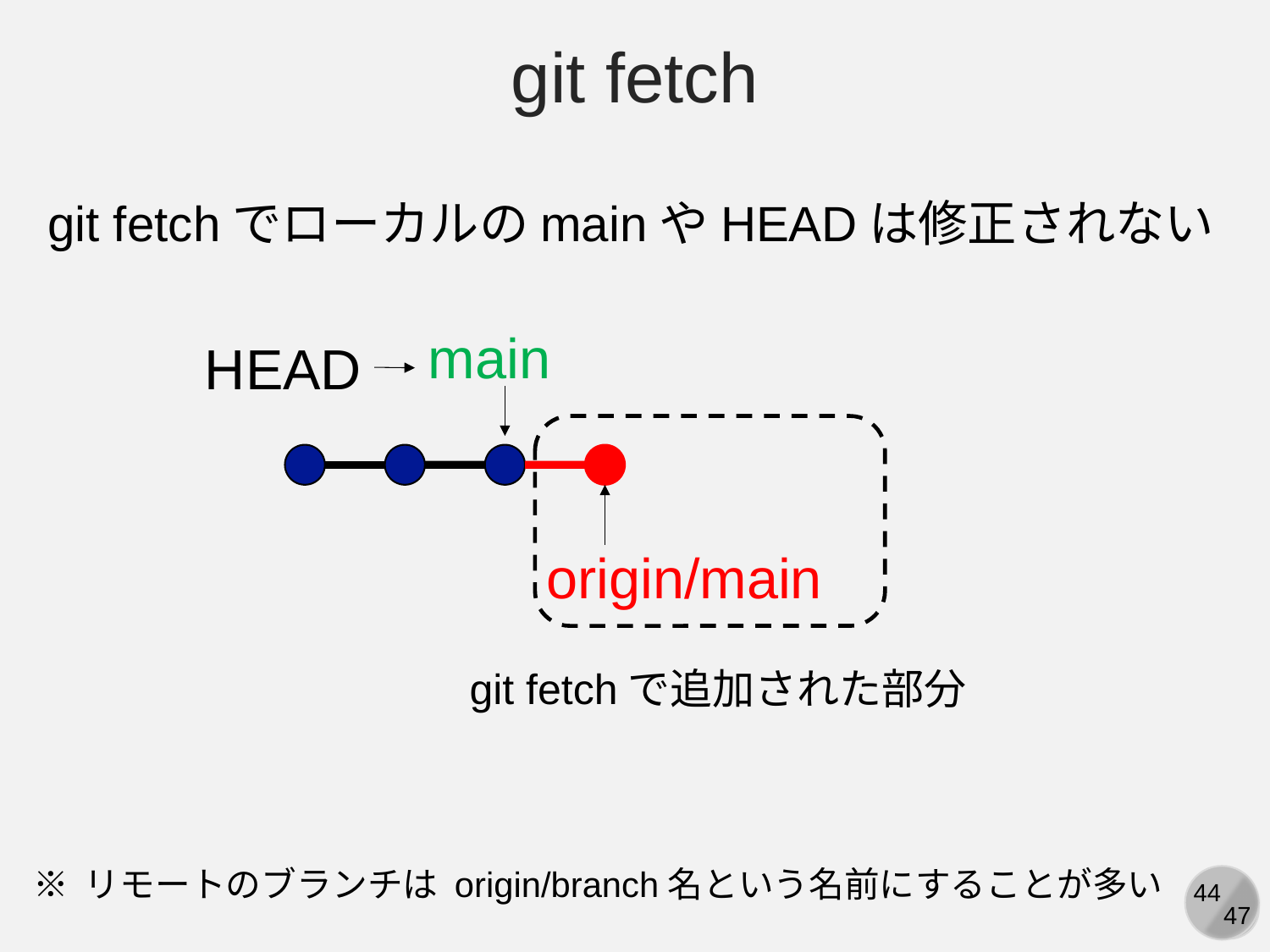

git fetch
git fetchでローカルのmainやHEADは修正されない
main
HEAD

origin/main
git fetchで追加された部分
※ リモートのブランチは origin/branch名という名前にすることが多い